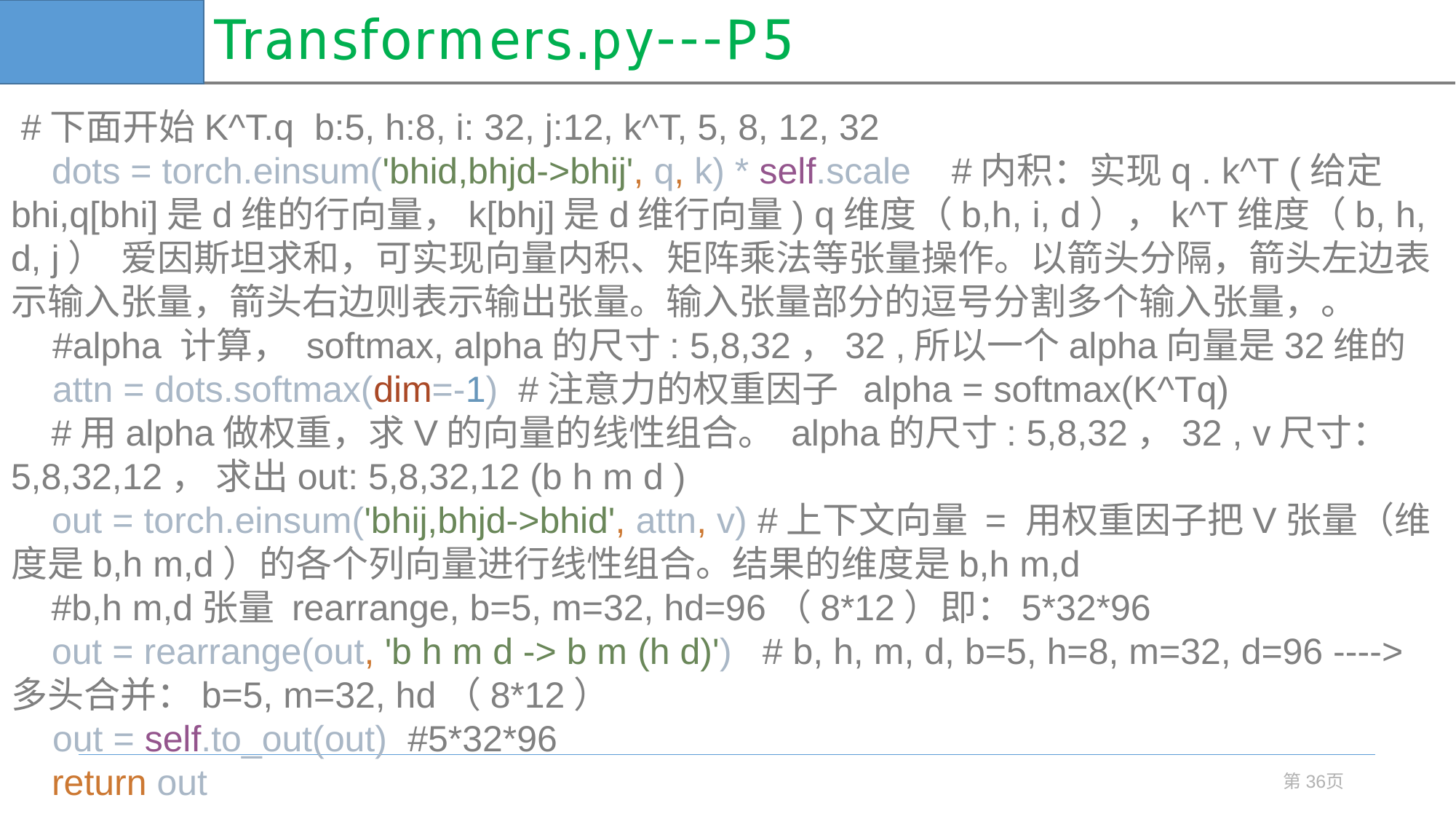

# Transformers.py---P5
 #下面开始K^T.q  b:5, h:8, i: 32, j:12, k^T, 5, 8, 12, 32
    dots = torch.einsum('bhid,bhjd->bhij', q, k) * self.scale    #内积：实现q . k^T (给定bhi,q[bhi]是d维的行向量，k[bhj]是d维行向量) q维度（b,h, i, d），k^T维度（b, h, d, j）  爱因斯坦求和，可实现向量内积、矩阵乘法等张量操作。以箭头分隔，箭头左边表示输入张量，箭头右边则表示输出张量。输入张量部分的逗号分割多个输入张量，。
    #alpha 计算， softmax, alpha的尺寸: 5,8,32，32 ,所以一个alpha向量是32维的
    attn = dots.softmax(dim=-1)  #注意力的权重因子  alpha = softmax(K^Tq)
    #用alpha做权重，求V的向量的线性组合。 alpha的尺寸: 5,8,32，32 , v尺寸：5,8,32,12， 求出out: 5,8,32,12 (b h m d )
    out = torch.einsum('bhij,bhjd->bhid', attn, v) #上下文向量 = 用权重因子把V张量（维度是b,h m,d）的各个列向量进行线性组合。结果的维度是b,h m,d
    #b,h m,d张量 rearrange, b=5, m=32, hd=96（8*12）即：5*32*96
    out = rearrange(out, 'b h m d -> b m (h d)')   # b, h, m, d, b=5, h=8, m=32, d=96 ----> 多头合并：b=5, m=32, hd（8*12）
    out = self.to_out(out)  #5*32*96
    return out
第36页